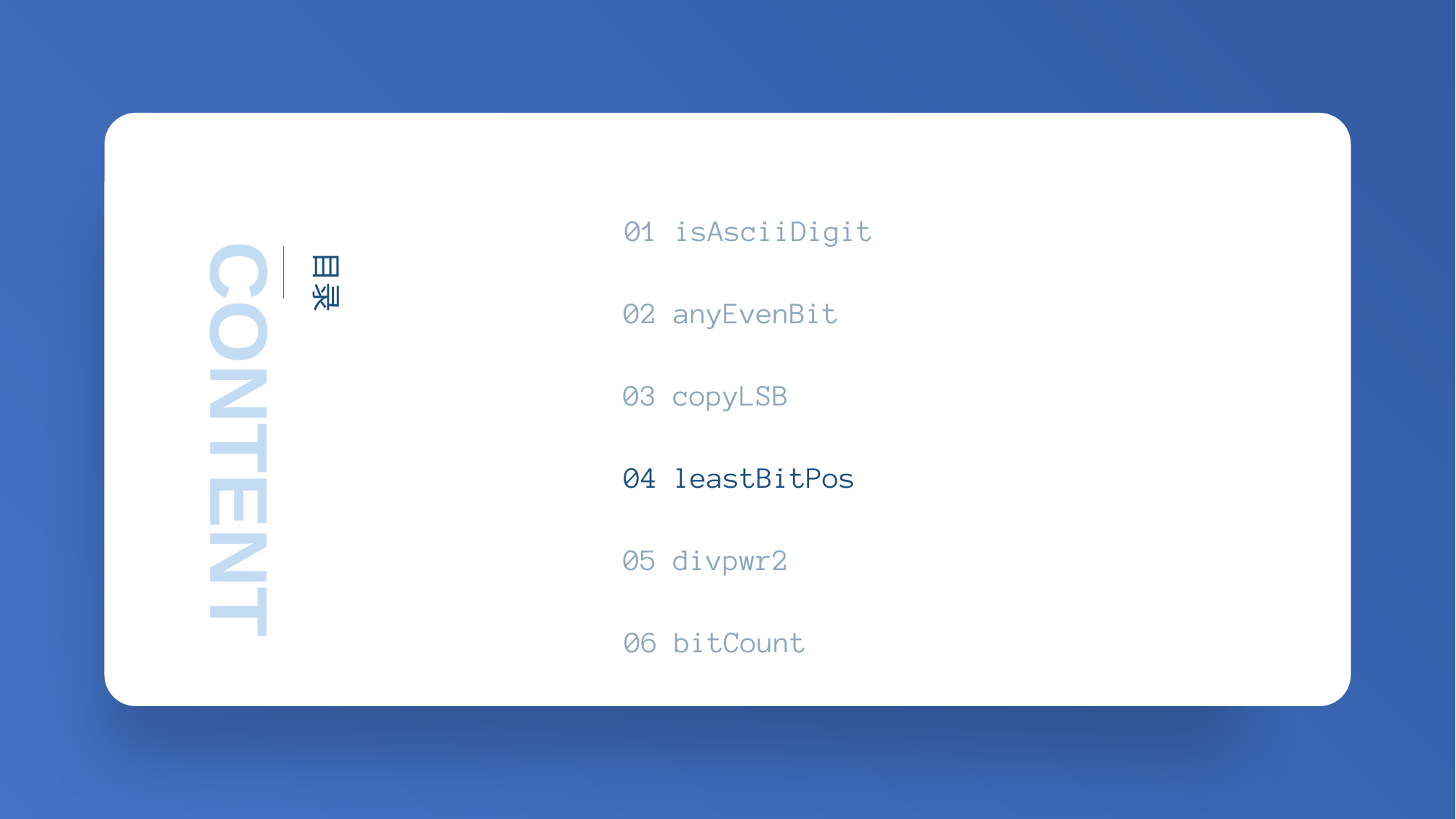

01 isAsciiDigit
CONTENT
目录
02 anyEvenBit
03 copyLSB
04 leastBitPos
05 divpwr2
06 bitCount